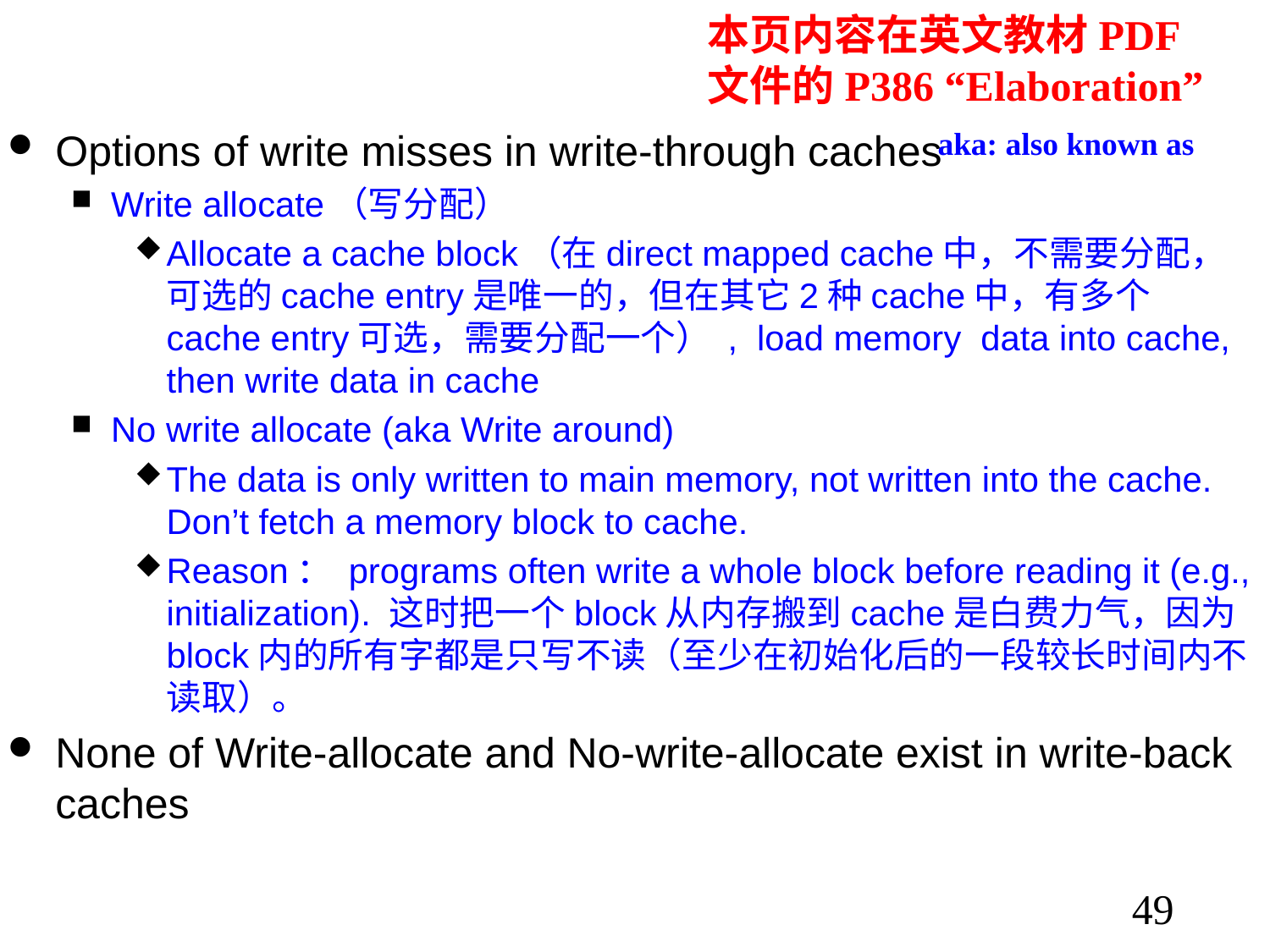

本页内容在英文教材PDF文件的P386 “Elaboration”
Options of write misses in write-through caches
Write allocate（写分配）
Allocate a cache block（在direct mapped cache中，不需要分配，可选的cache entry是唯一的，但在其它2种cache中，有多个cache entry可选，需要分配一个） ,  load memory  data into cache, then write data in cache
No write allocate (aka Write around)
The data is only written to main memory, not written into the cache. Don’t fetch a memory block to cache.
Reason： programs often write a whole block before reading it (e.g., initialization). 这时把一个block从内存搬到cache是白费力气，因为block内的所有字都是只写不读（至少在初始化后的一段较长时间内不读取）。
None of Write-allocate and No-write-allocate exist in write-back caches

aka: also known as